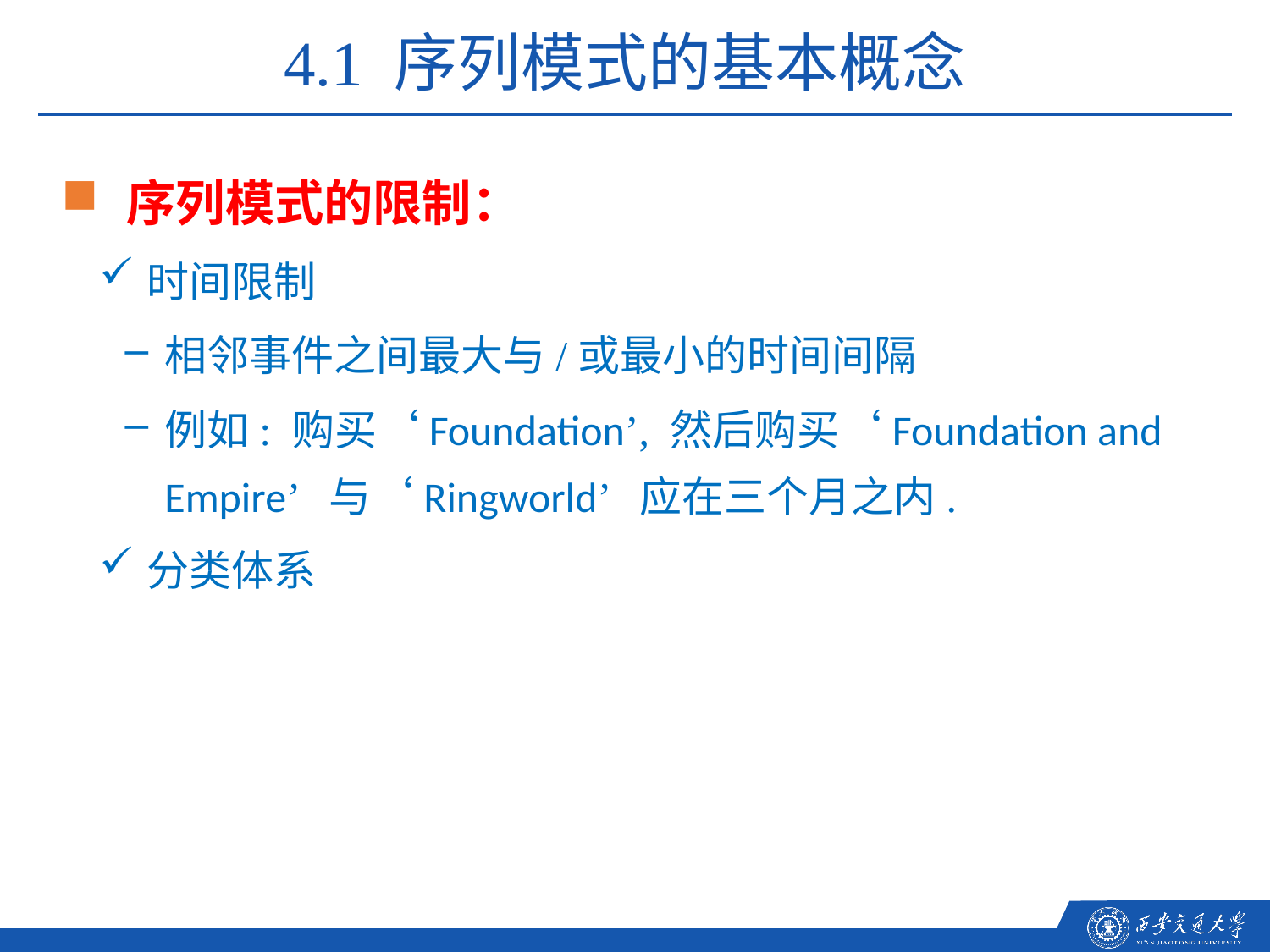

4.1 序列模式的基本概念
序列模式的限制：
时间限制
相邻事件之间最大与/或最小的时间间隔
例如: 购买‘Foundation’, 然后购买‘Foundation and Empire’  与‘Ringworld’  应在三个月之内.
分类体系